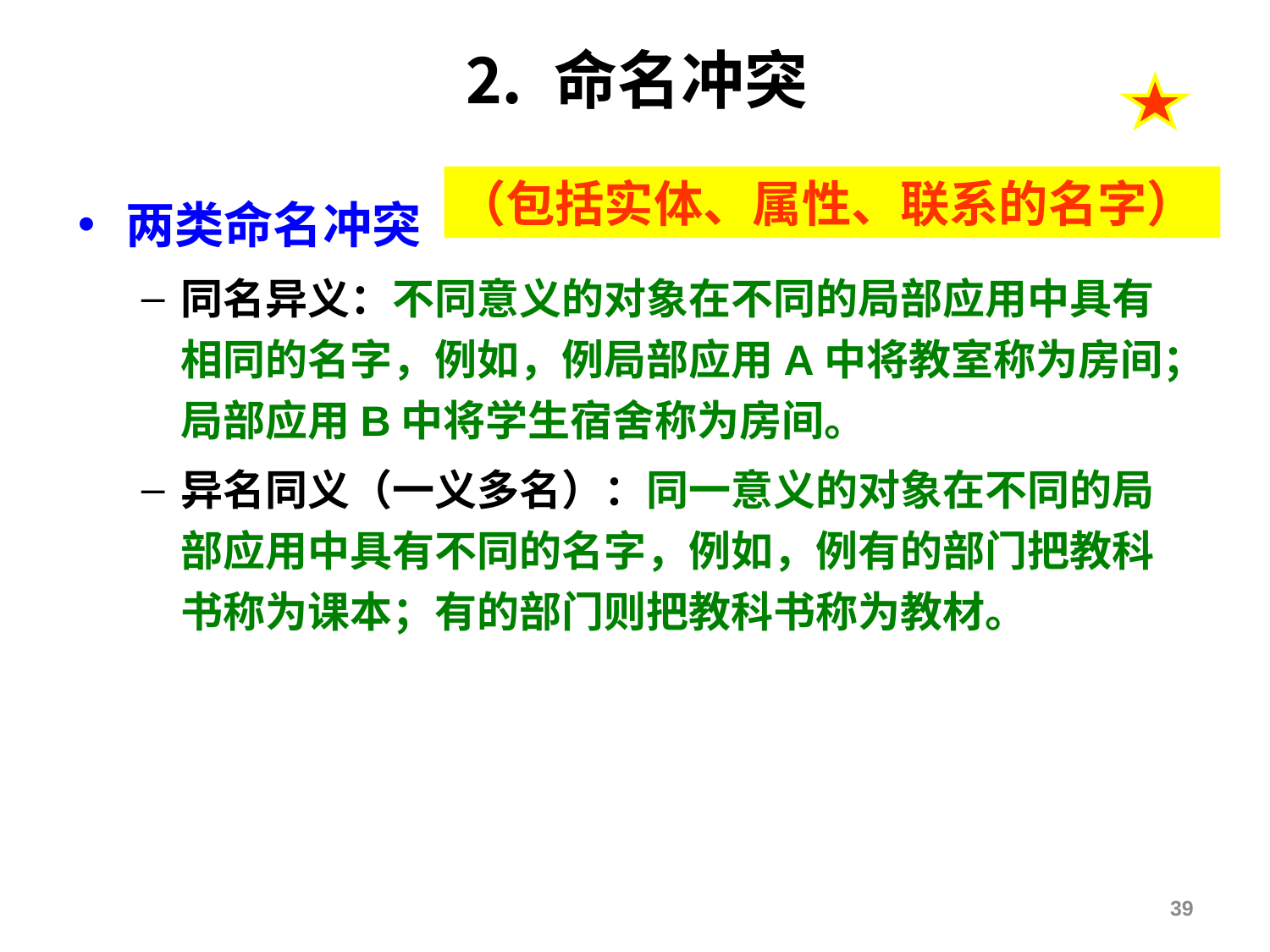

# ⒉ 命名冲突

（包括实体、属性、联系的名字）
两类命名冲突
同名异义：不同意义的对象在不同的局部应用中具有相同的名字，例如，例局部应用A中将教室称为房间；局部应用B中将学生宿舍称为房间。
异名同义（一义多名）：同一意义的对象在不同的局部应用中具有不同的名字，例如，例有的部门把教科书称为课本；有的部门则把教科书称为教材。

39